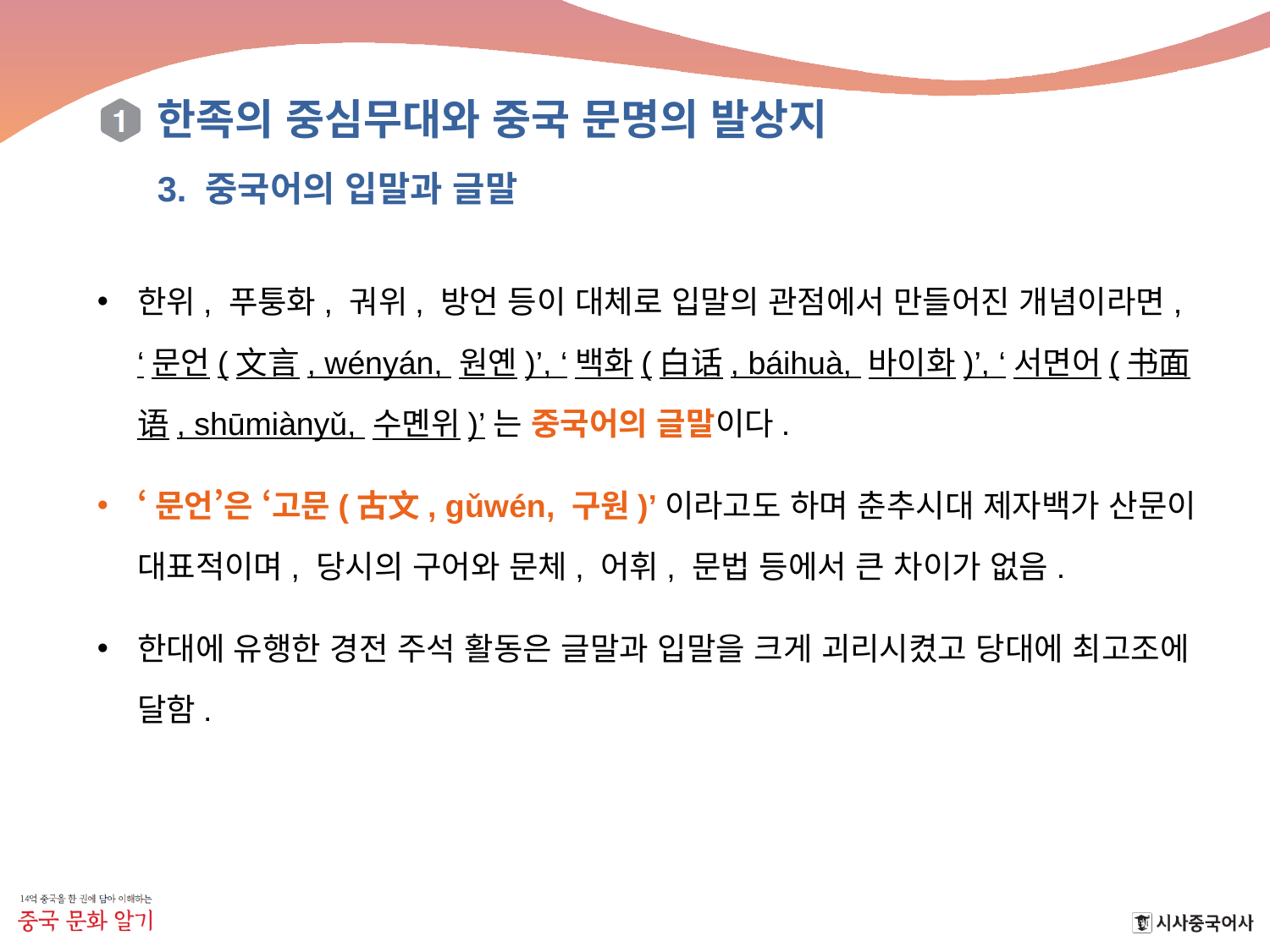

한위, 푸퉁화, 궈위, 방언 등이 대체로 입말의 관점에서 만들어진 개념이라면, ‘문언(文言, wényán, 원옌)’, ‘백화(白话, báihuà, 바이화)’, ‘서면어(书面语, shūmiànyǔ, 수몐위)’는 중국어의 글말이다.
‘문언’은 ‘고문(古文, gǔwén, 구원)’이라고도 하며 춘추시대 제자백가 산문이 대표적이며, 당시의 구어와 문체, 어휘, 문법 등에서 큰 차이가 없음.
한대에 유행한 경전 주석 활동은 글말과 입말을 크게 괴리시켰고 당대에 최고조에 달함.